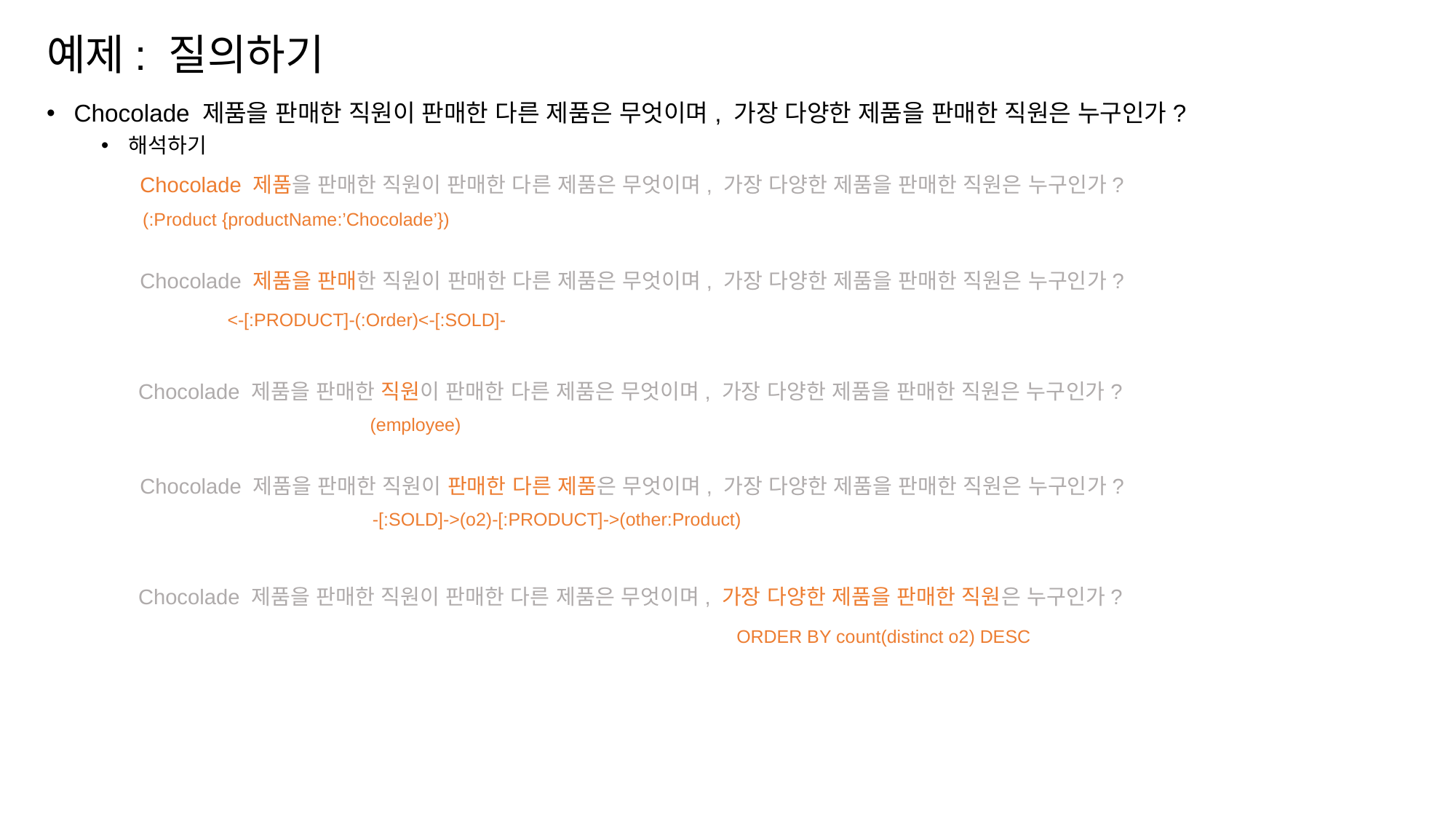

# 예제: 질의하기
Chocolade 제품을 판매한 직원이 판매한 다른 제품은 무엇이며, 가장 다양한 제품을 판매한 직원은 누구인가?
해석하기
Chocolade 제품을 판매한 직원이 판매한 다른 제품은 무엇이며, 가장 다양한 제품을 판매한 직원은 누구인가?
(:Product {productName:’Chocolade’})
Chocolade 제품을 판매한 직원이 판매한 다른 제품은 무엇이며, 가장 다양한 제품을 판매한 직원은 누구인가?
<-[:PRODUCT]-(:Order)<-[:SOLD]-
Chocolade 제품을 판매한 직원이 판매한 다른 제품은 무엇이며, 가장 다양한 제품을 판매한 직원은 누구인가?
(employee)
Chocolade 제품을 판매한 직원이 판매한 다른 제품은 무엇이며, 가장 다양한 제품을 판매한 직원은 누구인가?
-[:SOLD]->(o2)-[:PRODUCT]->(other:Product)
Chocolade 제품을 판매한 직원이 판매한 다른 제품은 무엇이며, 가장 다양한 제품을 판매한 직원은 누구인가?
ORDER BY count(distinct o2) DESC